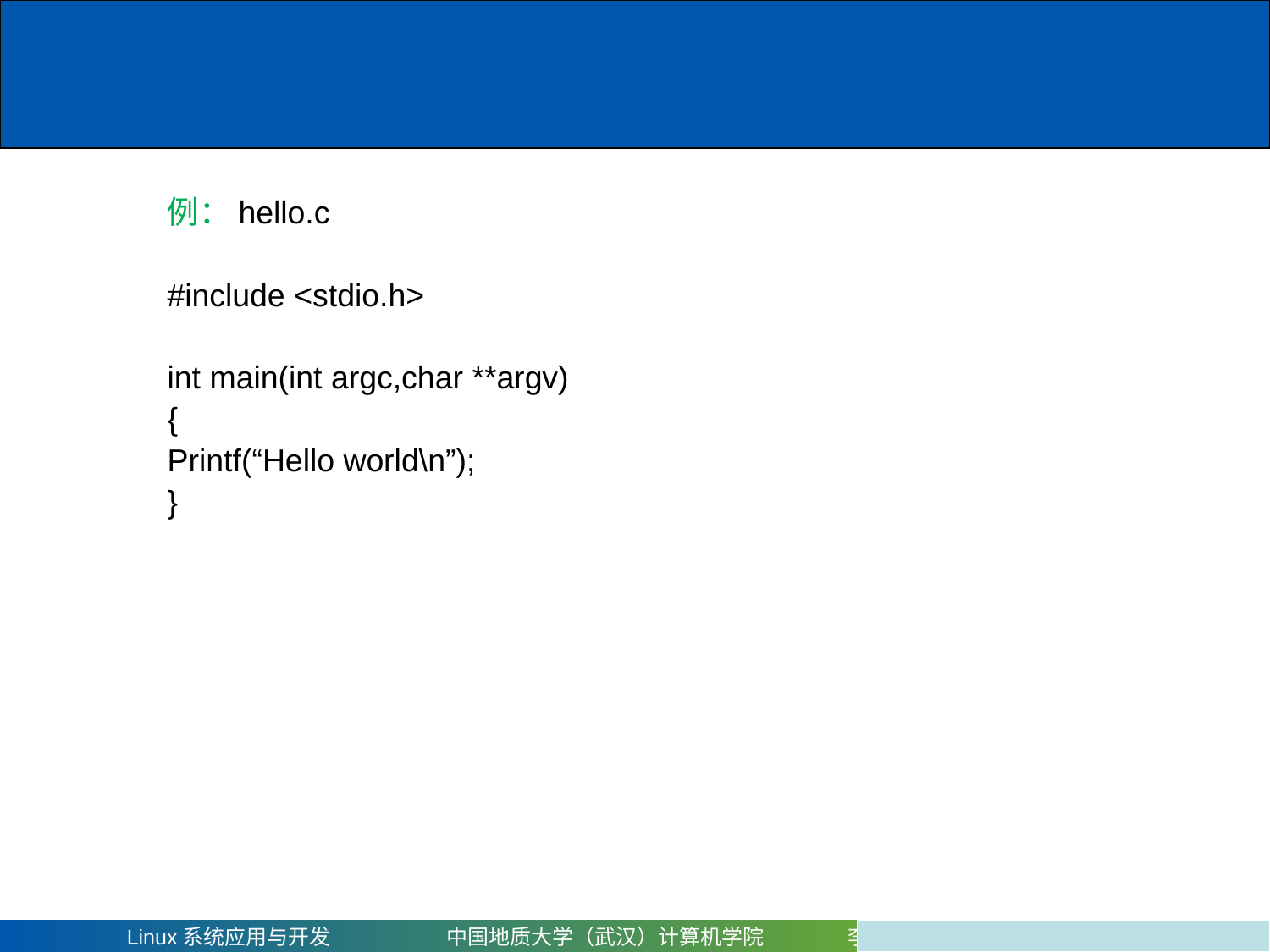

例：hello.c

#include <stdio.h>

int main(int argc,char **argv)
{
Printf(“Hello world\n”);
}